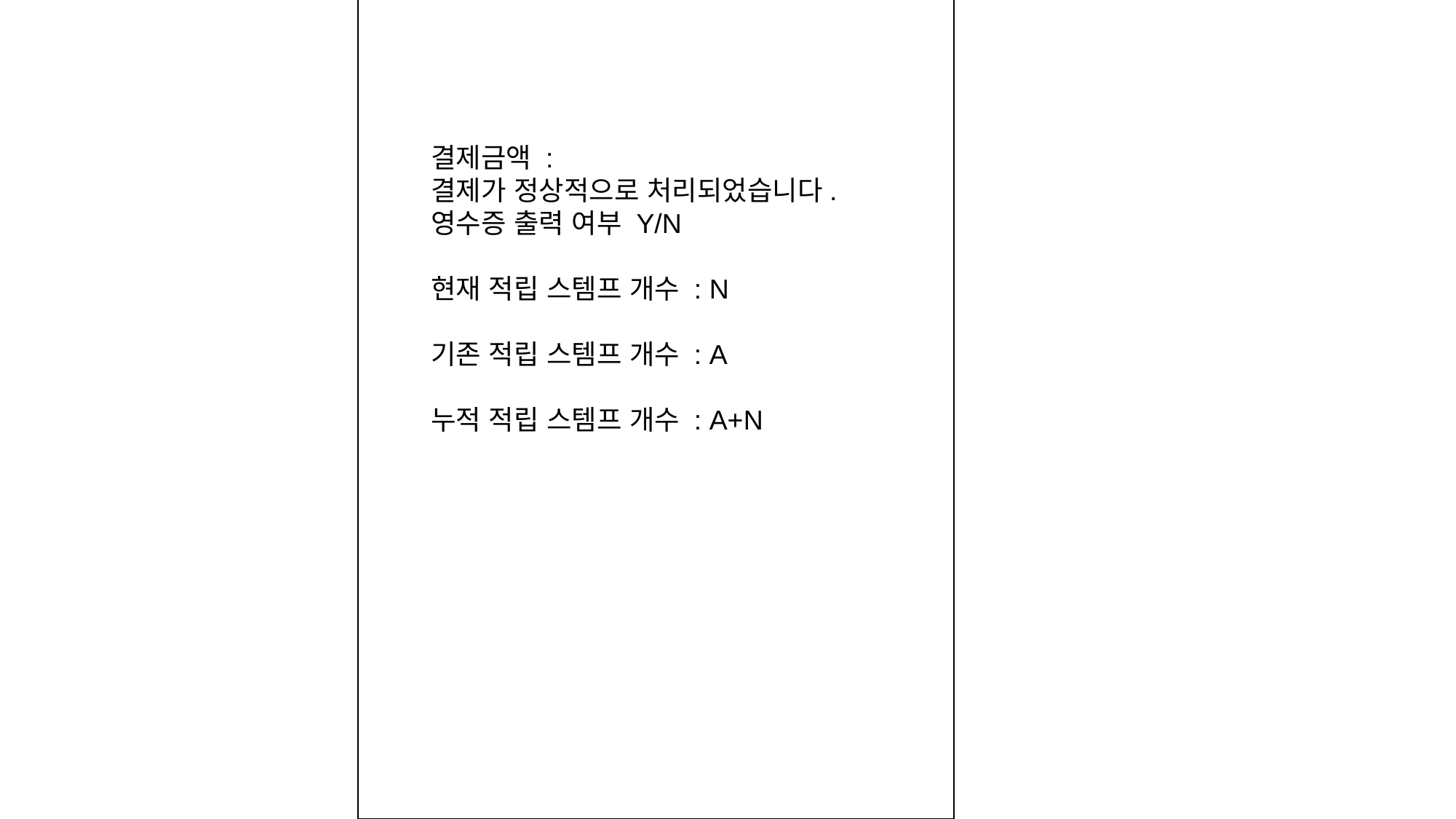

결제금액 :
결제가 정상적으로 처리되었습니다.
영수증 출력 여부 Y/N

현재 적립 스템프 개수 : N

기존 적립 스템프 개수 : A

누적 적립 스템프 개수 : A+N